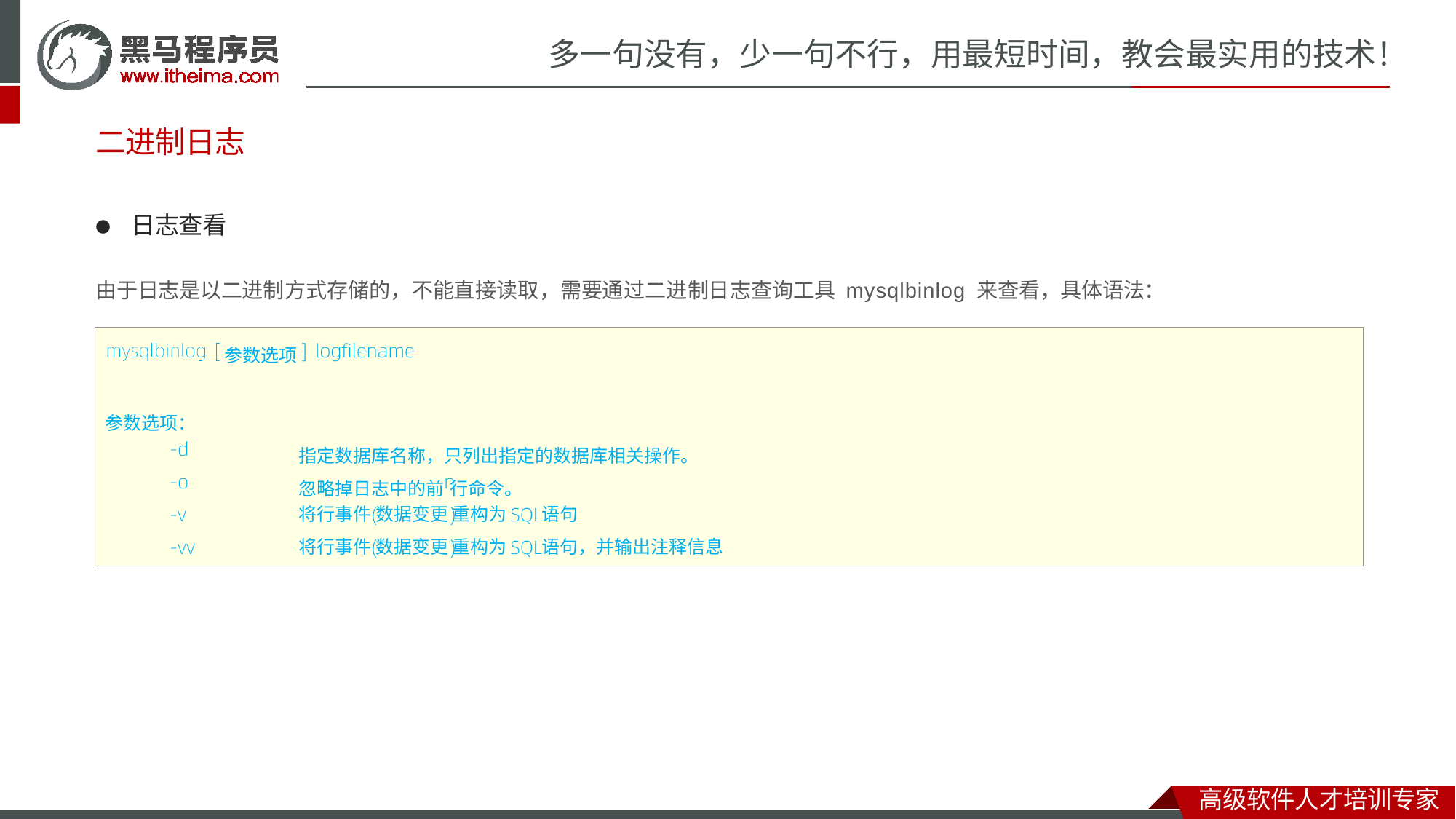

# 多一句没有，少一句不行，用最短时间，教会最实用的技术！

二进制日志

⚫	日志查看

由于日志是以二进制方式存储的，不能直接读取，需要通过二进制日志查询工具 mysqlbinlog 来查看，具体语法：

参数选项

参数选项：
指定数据库名称，只列出指定的数据库相关操作。 忽略掉日志中的前 行命令。

将行事件 数据变更 重构为 将行事件 数据变更 重构为
语句
语句，并输出注释信息

高级软件人才培训专家